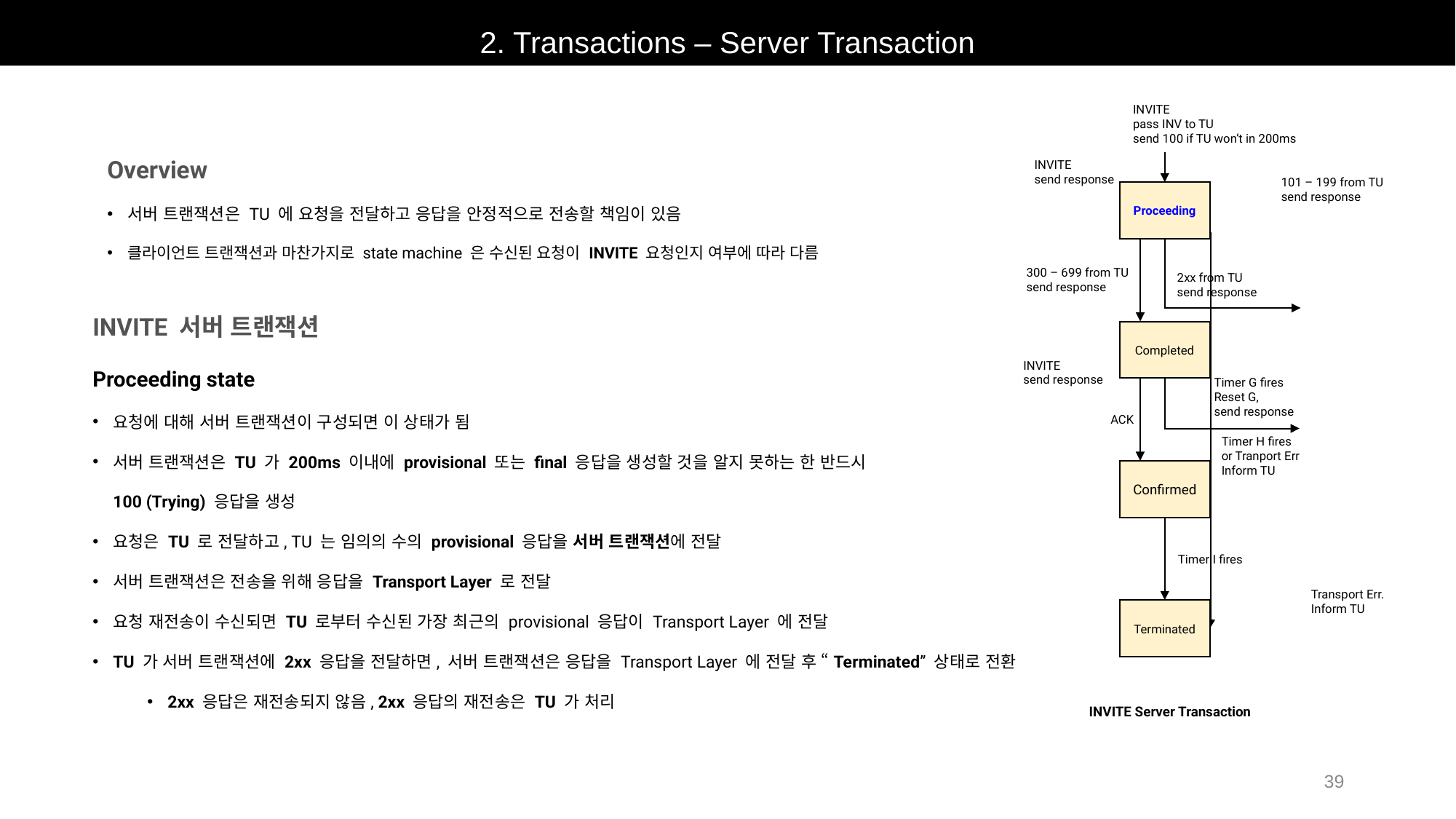

# 2. Transactions – Server Transaction
INVITE
pass INV to TU
send 100 if TU won’t in 200ms
Overview
서버 트랜잭션은 TU 에 요청을 전달하고 응답을 안정적으로 전송할 책임이 있음
클라이언트 트랜잭션과 마찬가지로 state machine 은 수신된 요청이 INVITE 요청인지 여부에 따라 다름
INVITE
send response
101 – 199 from TU
send response
Proceeding
300 – 699 from TU
send response
2xx from TU
send response
INVITE 서버 트랜잭션
Proceeding state
요청에 대해 서버 트랜잭션이 구성되면 이 상태가 됨
서버 트랜잭션은 TU 가 200ms 이내에 provisional 또는 final 응답을 생성할 것을 알지 못하는 한 반드시
100 (Trying) 응답을 생성
요청은 TU 로 전달하고, TU 는 임의의 수의 provisional 응답을 서버 트랜잭션에 전달
서버 트랜잭션은 전송을 위해 응답을 Transport Layer 로 전달
요청 재전송이 수신되면 TU 로부터 수신된 가장 최근의 provisional 응답이 Transport Layer 에 전달
TU 가 서버 트랜잭션에 2xx 응답을 전달하면, 서버 트랜잭션은 응답을 Transport Layer 에 전달 후 “Terminated” 상태로 전환
2xx 응답은 재전송되지 않음, 2xx 응답의 재전송은 TU 가 처리
Completed
INVITE
send response
Timer G fires
Reset G,
send response
ACK
Timer H fires
or Tranport Err
Inform TU
Confirmed
Timer I fires
Transport Err.
Inform TU
Terminated
INVITE Server Transaction
39